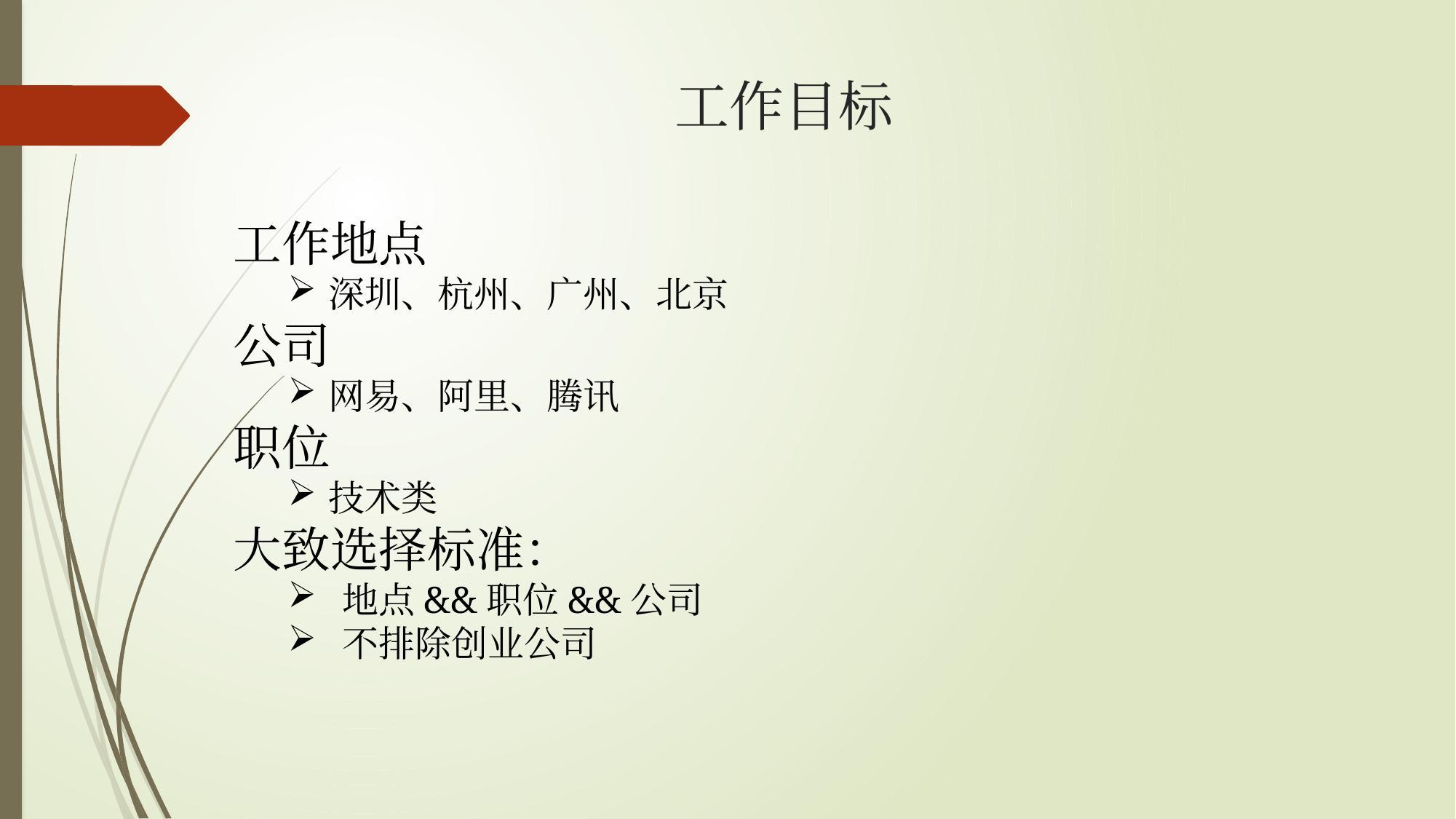

# 工作目标
工作地点
深圳、杭州、广州、北京
公司
网易、阿里、腾讯
职位
技术类
大致选择标准：
地点&&职位&&公司
不排除创业公司